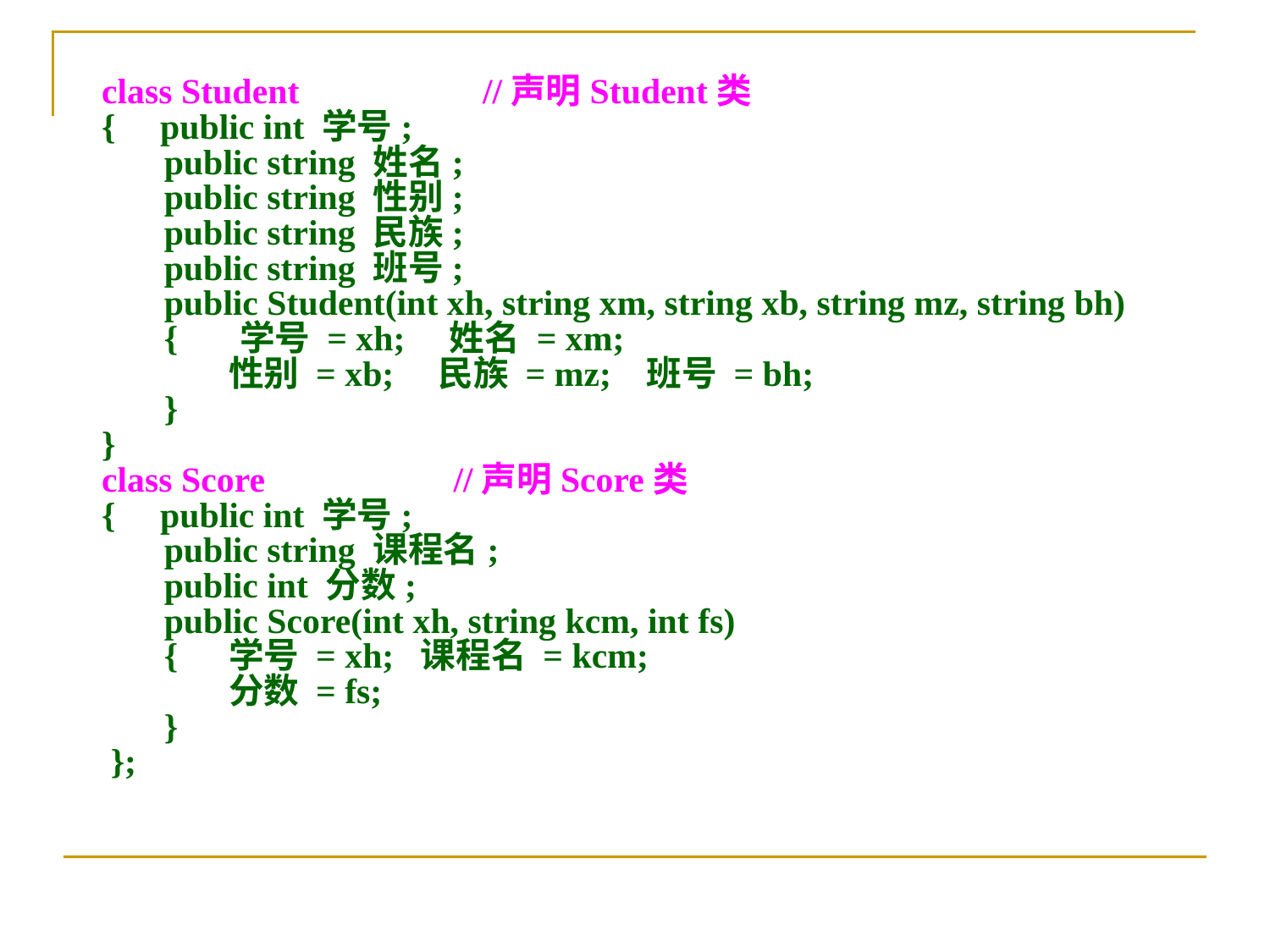

class Student   		//声明Student类
{     public int 学号;
       public string 姓名;
       public string 性别;
       public string 民族;
       public string 班号;
       public Student(int xh, string xm, string xb, string mz, string bh)
       {      学号 = xh;    姓名 = xm;
        	性别 = xb;    民族 = mz;   班号 = bh;
       }
}
class Score       	           //声明Score类
{     public int 学号;
       public string 课程名;
       public int 分数;
       public Score(int xh, string kcm, int fs)
       {	学号 = xh;  课程名 = kcm;
        	分数 = fs;
       }
 };